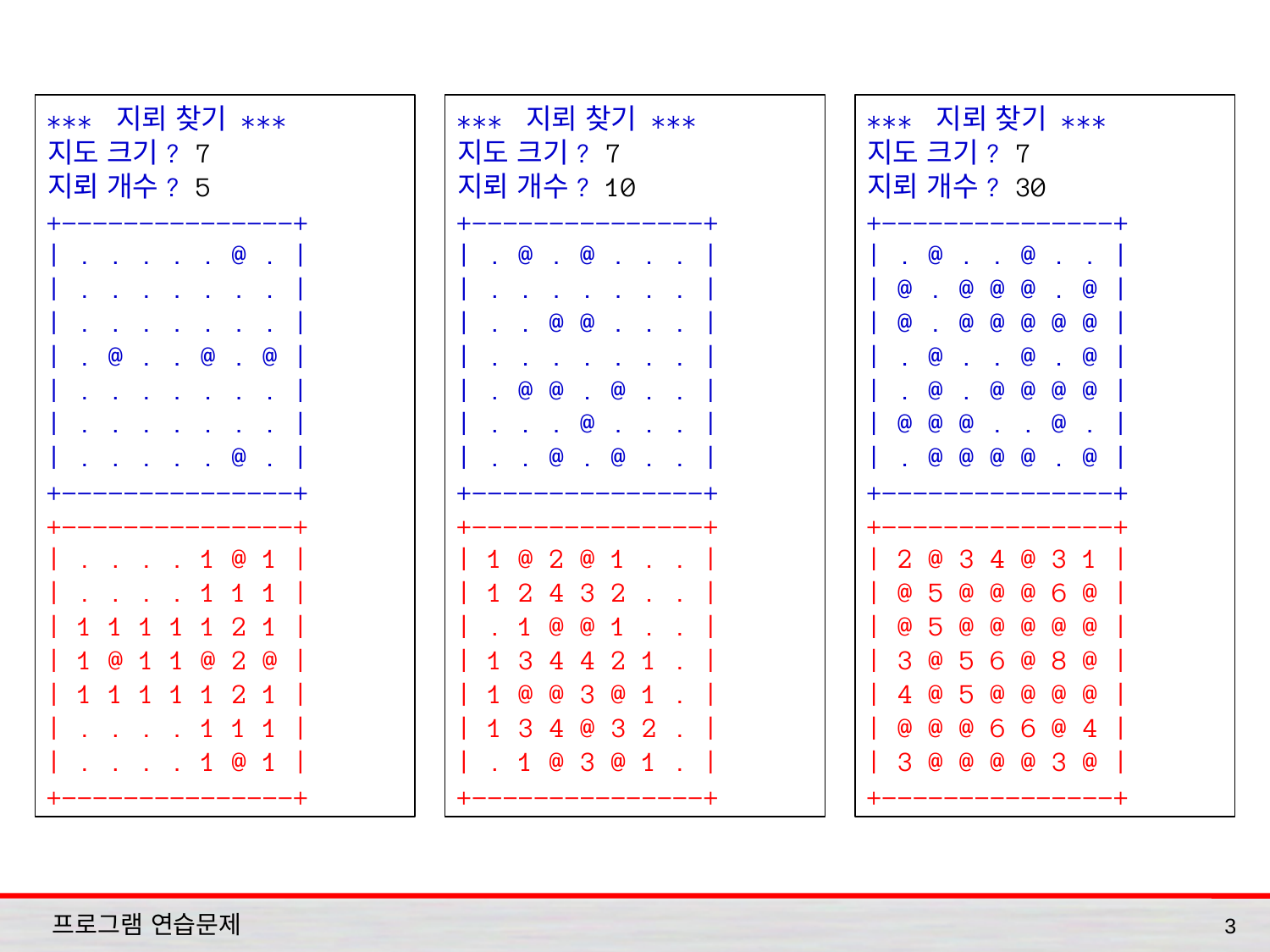

*** 지뢰 찾기 ***
지도 크기? 7
지뢰 개수? 5
+---------------+
| . . . . . @ . |
| . . . . . . . |
| . . . . . . . |
| . @ . . @ . @ |
| . . . . . . . |
| . . . . . . . |
| . . . . . @ . |
+---------------+
+---------------+
| . . . . 1 @ 1 |
| . . . . 1 1 1 |
| 1 1 1 1 1 2 1 |
| 1 @ 1 1 @ 2 @ |
| 1 1 1 1 1 2 1 |
| . . . . 1 1 1 |
| . . . . 1 @ 1 |
+---------------+
*** 지뢰 찾기 ***
지도 크기? 7
지뢰 개수? 10
+---------------+
| . @ . @ . . . |
| . . . . . . . |
| . . @ @ . . . |
| . . . . . . . |
| . @ @ . @ . . |
| . . . @ . . . |
| . . @ . @ . . |
+---------------+
+---------------+
| 1 @ 2 @ 1 . . |
| 1 2 4 3 2 . . |
| . 1 @ @ 1 . . |
| 1 3 4 4 2 1 . |
| 1 @ @ 3 @ 1 . |
| 1 3 4 @ 3 2 . |
| . 1 @ 3 @ 1 . |
+---------------+
*** 지뢰 찾기 ***
지도 크기? 7
지뢰 개수? 30
+---------------+
| . @ . . @ . . |
| @ . @ @ @ . @ |
| @ . @ @ @ @ @ |
| . @ . . @ . @ |
| . @ . @ @ @ @ |
| @ @ @ . . @ . |
| . @ @ @ @ . @ |
+---------------+
+---------------+
| 2 @ 3 4 @ 3 1 |
| @ 5 @ @ @ 6 @ |
| @ 5 @ @ @ @ @ |
| 3 @ 5 6 @ 8 @ |
| 4 @ 5 @ @ @ @ |
| @ @ @ 6 6 @ 4 |
| 3 @ @ @ @ 3 @ |
+---------------+